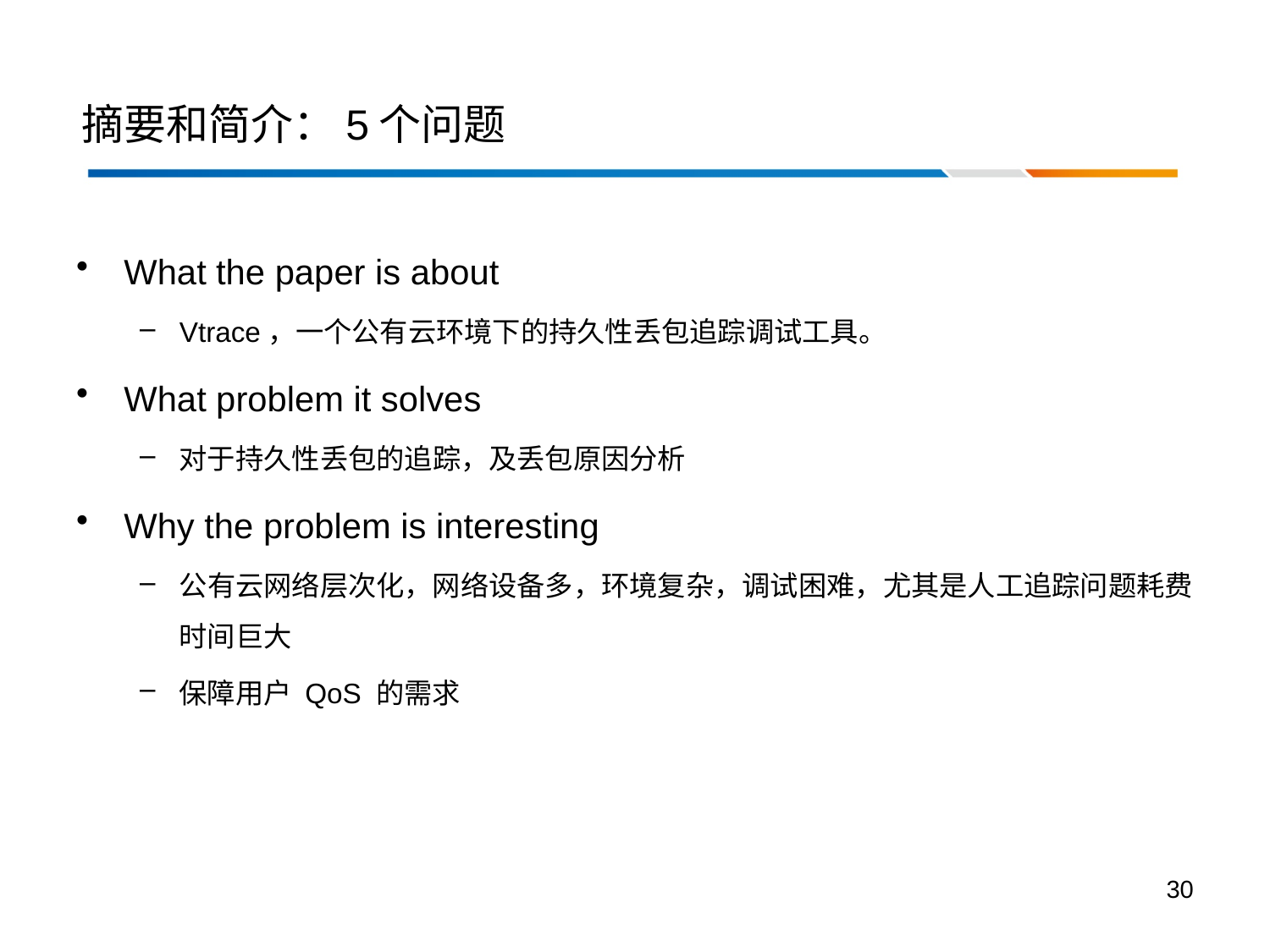

# 摘要和简介：5个问题
What the paper is about
Vtrace，一个公有云环境下的持久性丢包追踪调试工具。
What problem it solves
对于持久性丢包的追踪，及丢包原因分析
Why the problem is interesting
公有云网络层次化，网络设备多，环境复杂，调试困难，尤其是人工追踪问题耗费时间巨大
保障用户 QoS 的需求
30